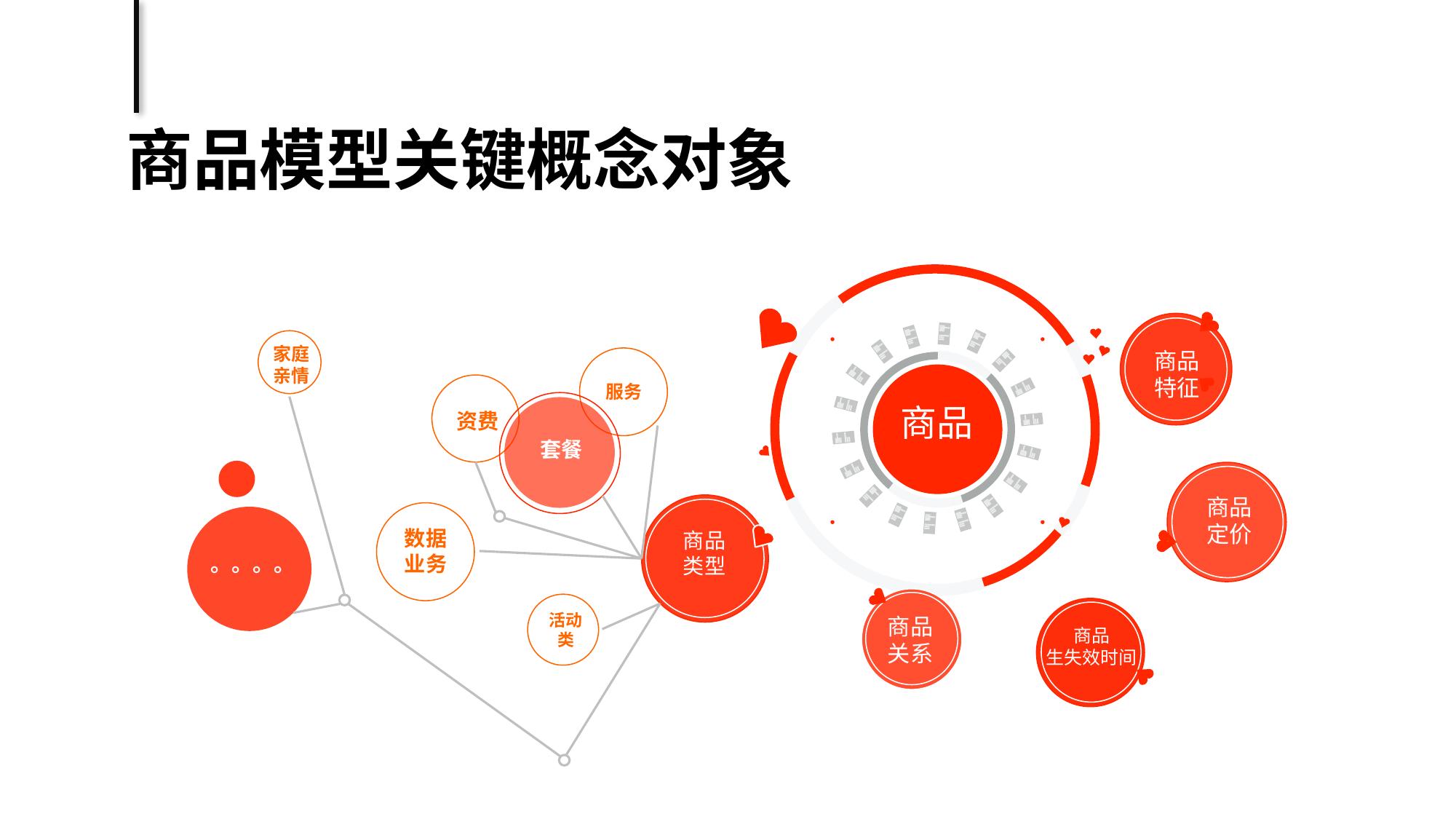

商品模型关键概念对象

商品
特征

家庭
亲情

服务

资费

套餐
商品

商品
定价

商品
类型

数据
业务

。。。。

活动类

商品
关系
商品
生失效时间